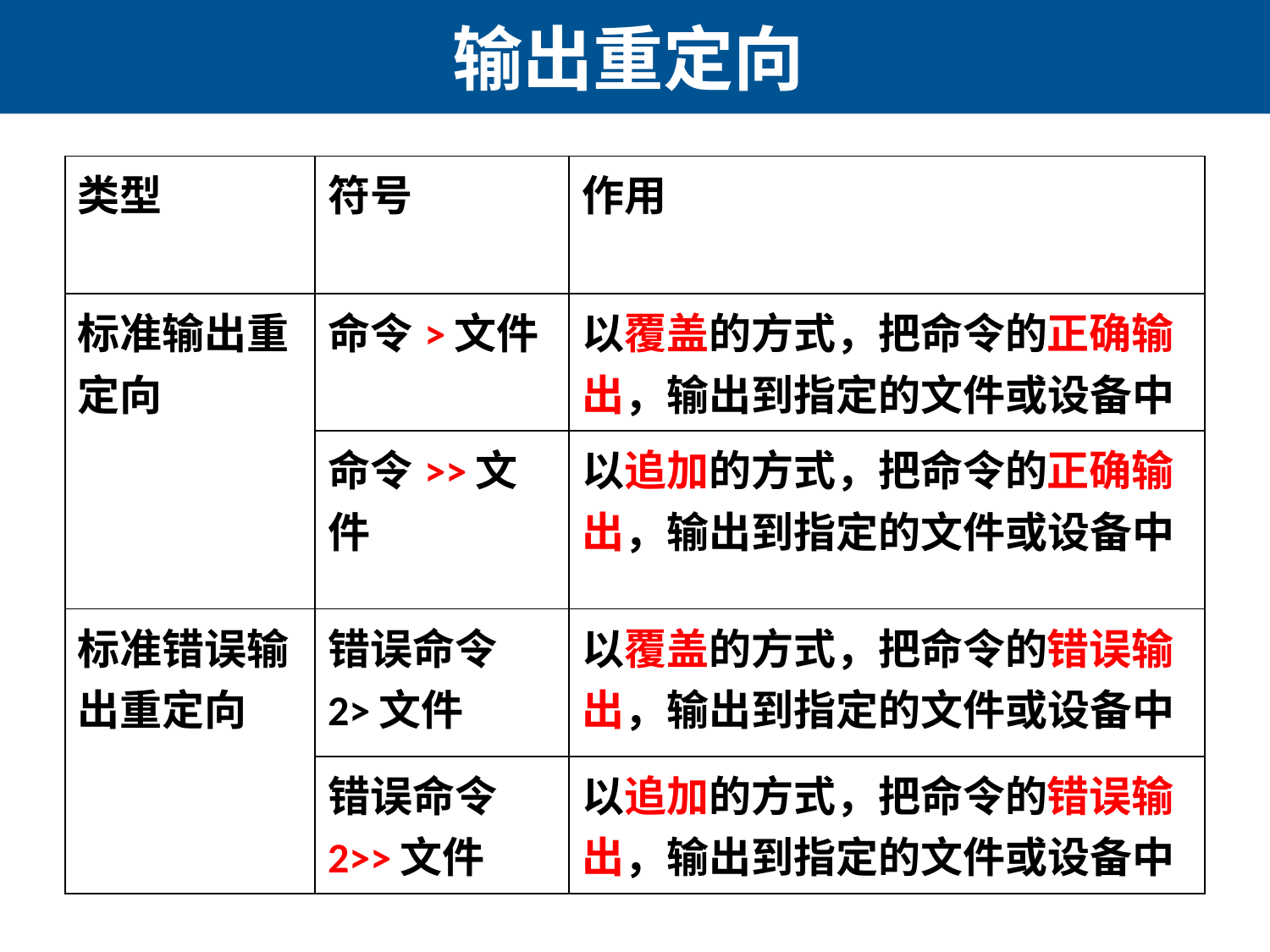

# 输出重定向
| 类型 | 符号 | 作用 |
| --- | --- | --- |
| 标准输出重定向 | 命令>文件 | 以覆盖的方式，把命令的正确输出，输出到指定的文件或设备中 |
|  | 命令>>文件 | 以追加的方式，把命令的正确输出，输出到指定的文件或设备中 |
| 标准错误输出重定向 | 错误命令 2>文件 | 以覆盖的方式，把命令的错误输出，输出到指定的文件或设备中 |
|  | 错误命令 2>>文件 | 以追加的方式，把命令的错误输出，输出到指定的文件或设备中 |